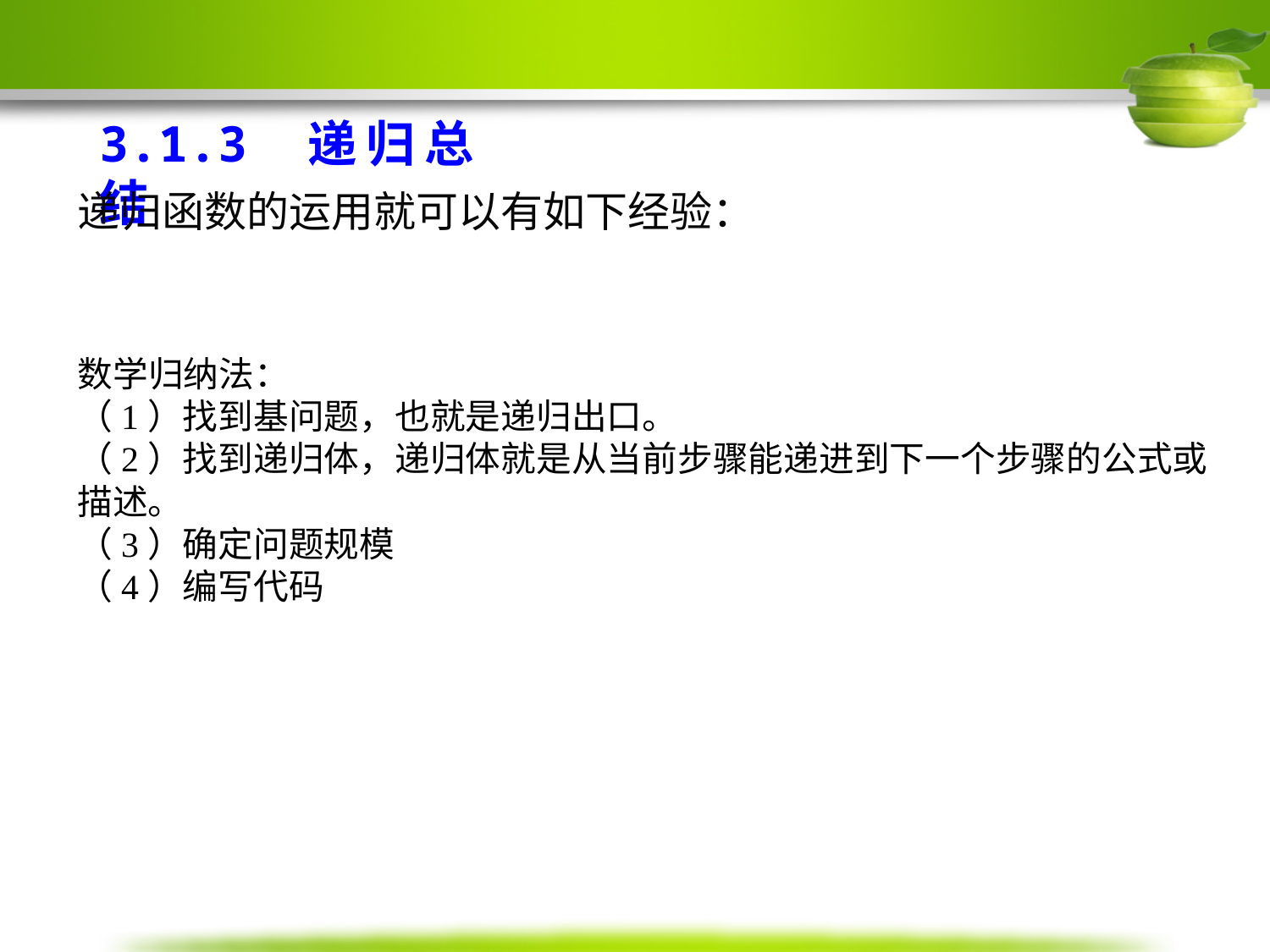

3.1.3 递归总结
递归函数的运用就可以有如下经验：
数学归纳法：
（1）找到基问题，也就是递归出口。
（2）找到递归体，递归体就是从当前步骤能递进到下一个步骤的公式或描述。
（3）确定问题规模
（4）编写代码